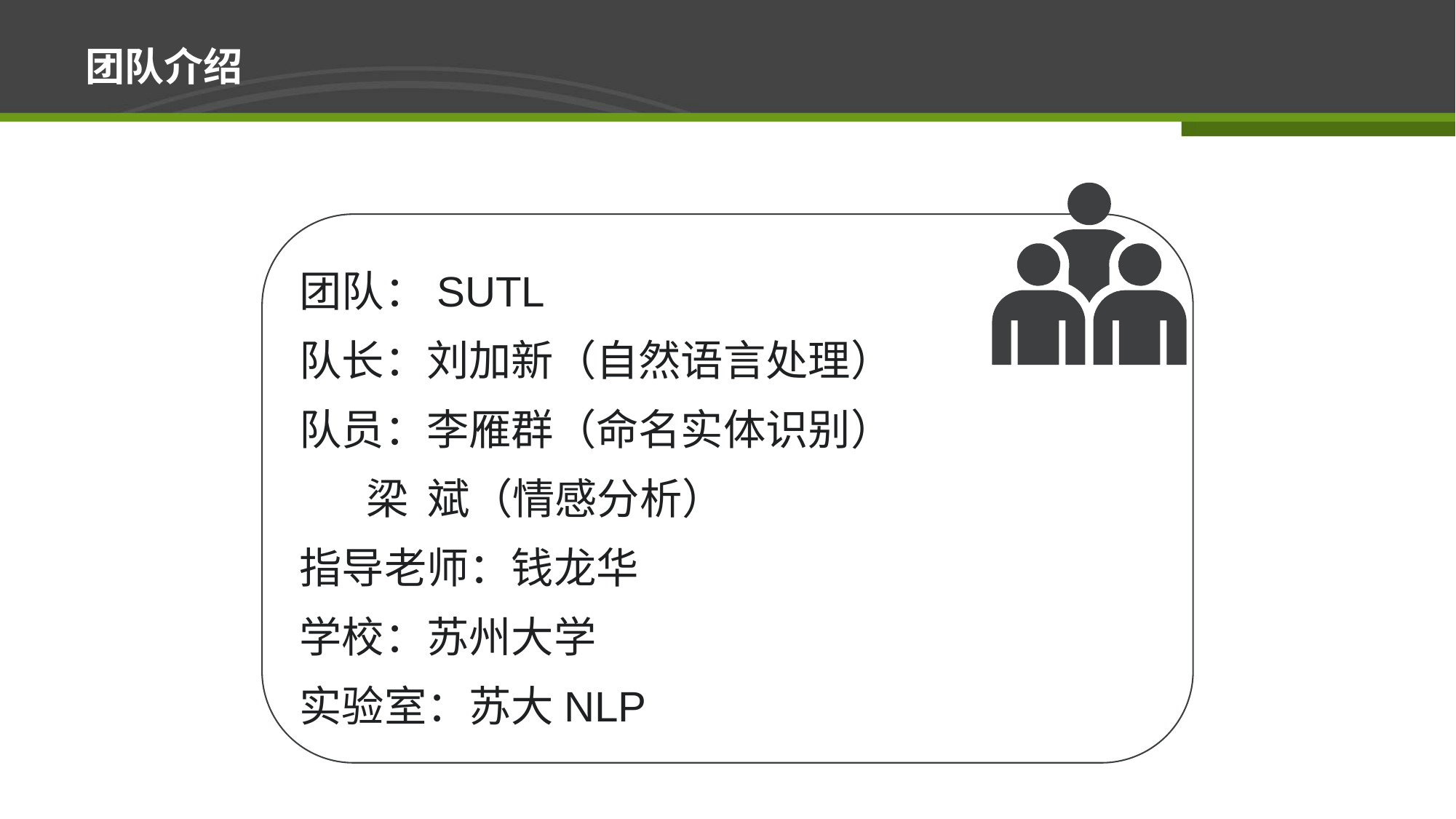

# 团队介绍

团队：SUTL
队长：刘加新（自然语言处理）
队员：李雁群（命名实体识别）
      梁  斌（情感分析）
指导老师：钱龙华
学校：苏州大学
实验室：苏大NLP